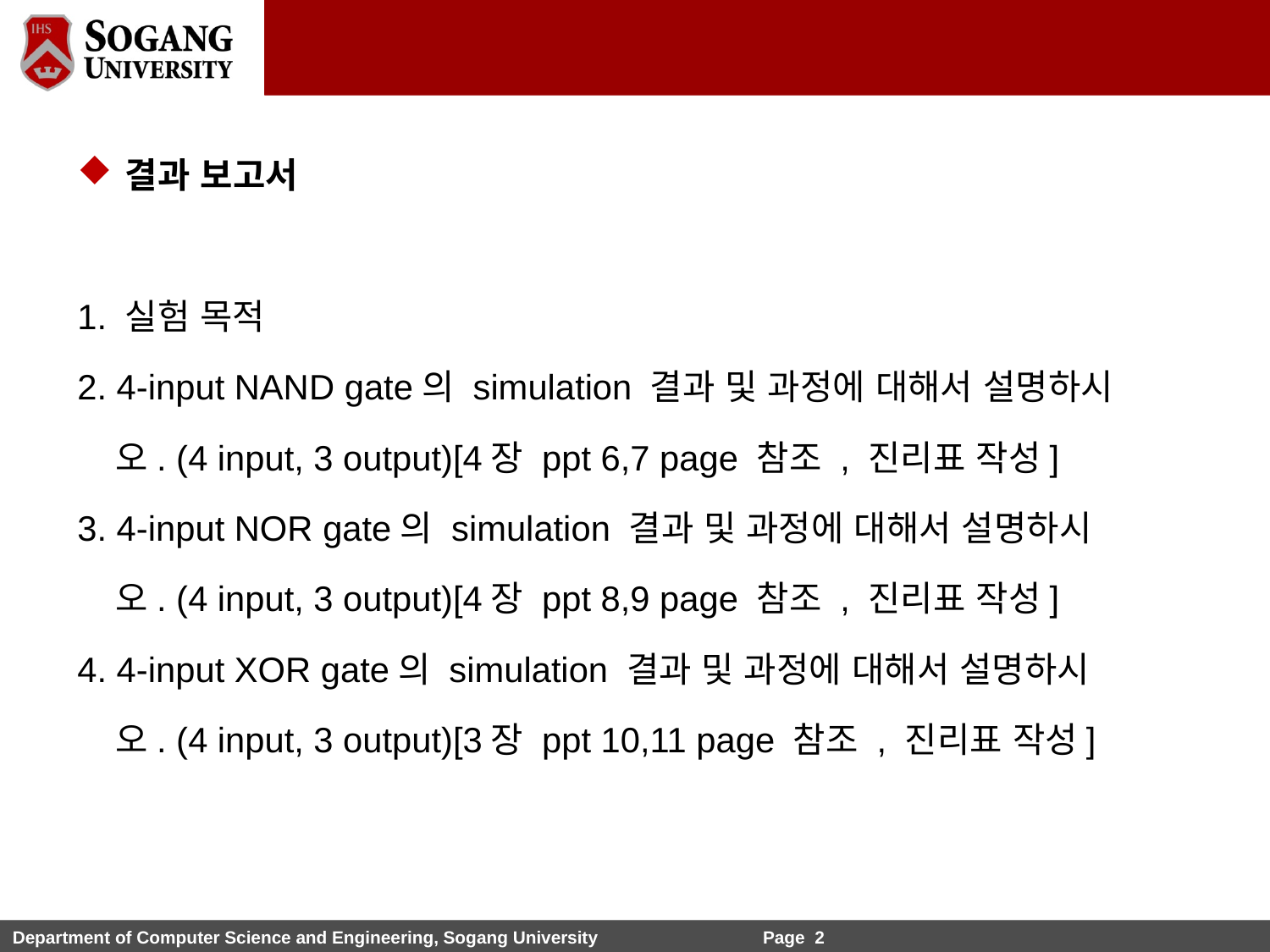

결과 보고서

1. 실험 목적
2. 4-input NAND gate의 simulation 결과 및 과정에 대해서 설명하시
   오. (4 input, 3 output)[4장 ppt 6,7 page 참조 , 진리표 작성]
3. 4-input NOR gate의 simulation 결과 및 과정에 대해서 설명하시
   오. (4 input, 3 output)[4장 ppt 8,9 page 참조 , 진리표 작성]
4. 4-input XOR gate의 simulation 결과 및 과정에 대해서 설명하시
   오. (4 input, 3 output)[3장 ppt 10,11 page 참조 , 진리표 작성]